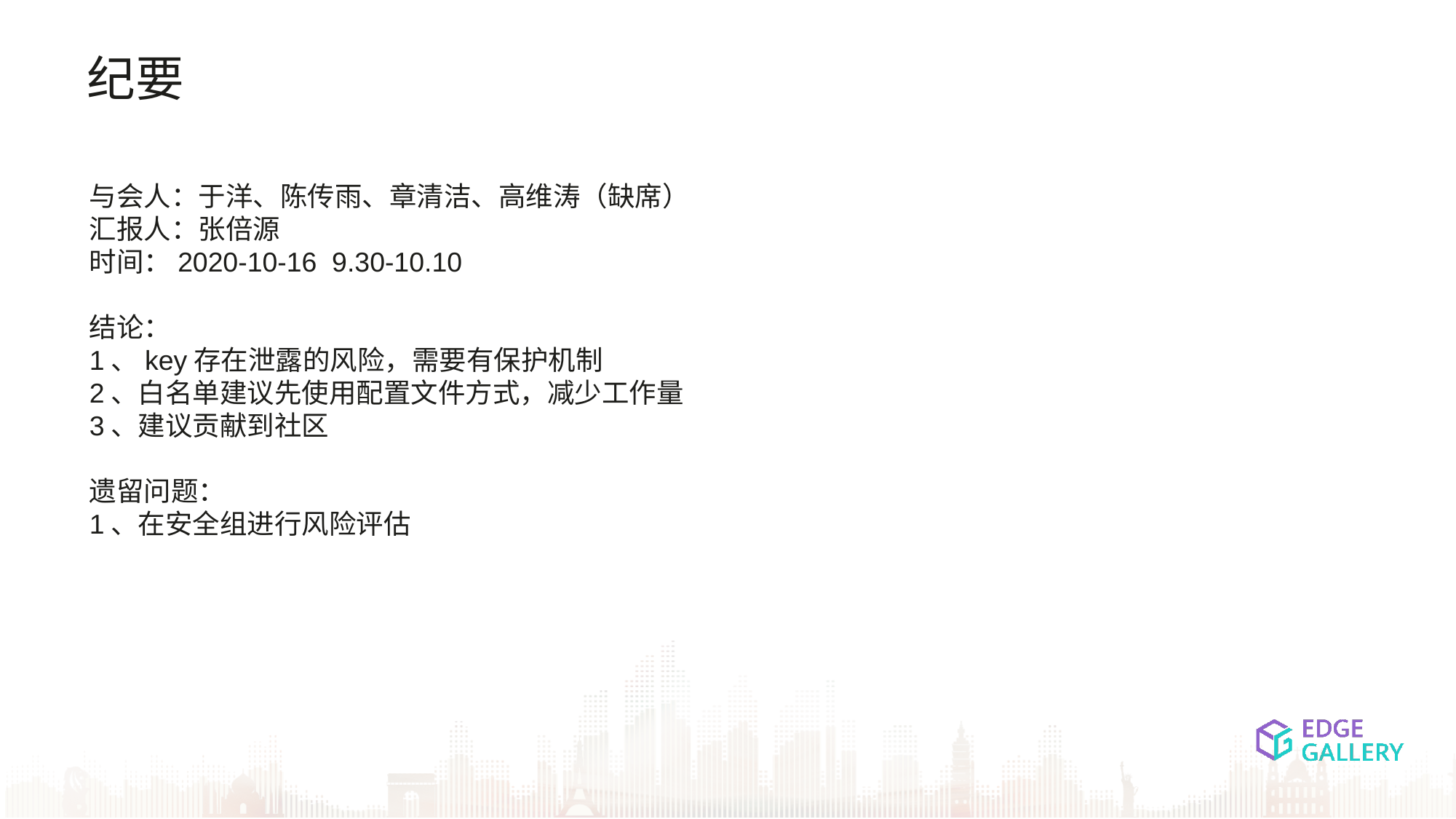

纪要
与会人：于洋、陈传雨、章清洁、高维涛（缺席）
汇报人：张倍源
时间：2020-10-16  9.30-10.10

结论：
1、key存在泄露的风险，需要有保护机制
2、白名单建议先使用配置文件方式，减少工作量
3、建议贡献到社区

遗留问题：
1、在安全组进行风险评估